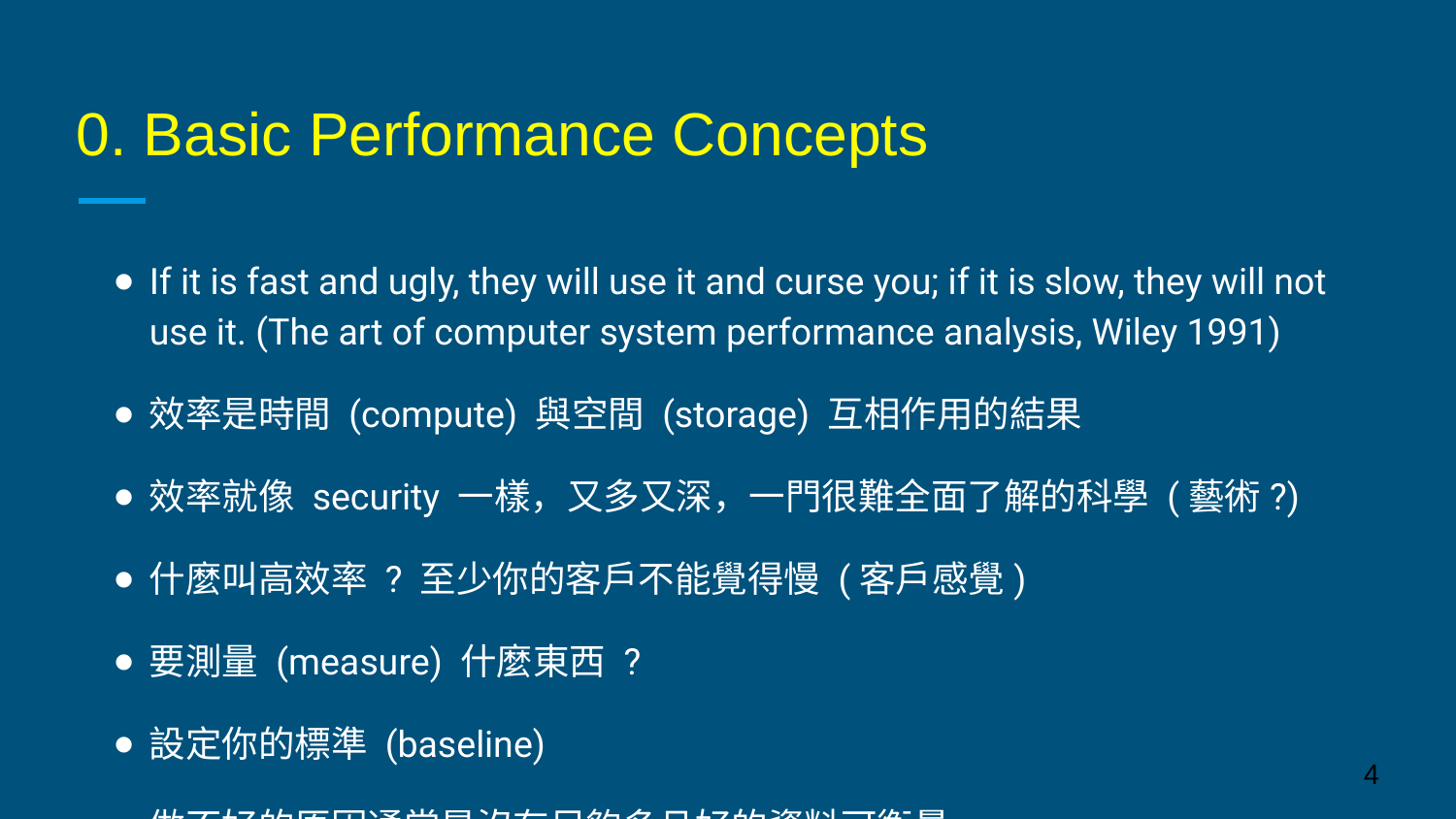

# 0. Basic Performance Concepts
If it is fast and ugly, they will use it and curse you; if it is slow, they will not use it. (The art of computer system performance analysis, Wiley 1991)
效率是時間 (compute) 與空間 (storage) 互相作用的結果
效率就像 security 一樣，又多又深，一門很難全面了解的科學 (藝術?)
什麼叫高效率 ? 至少你的客戶不能覺得慢 (客戶感覺)
要測量 (measure) 什麼東西 ?
設定你的標準 (baseline)
做不好的原因通常是沒有足夠多且好的資料可衡量

4